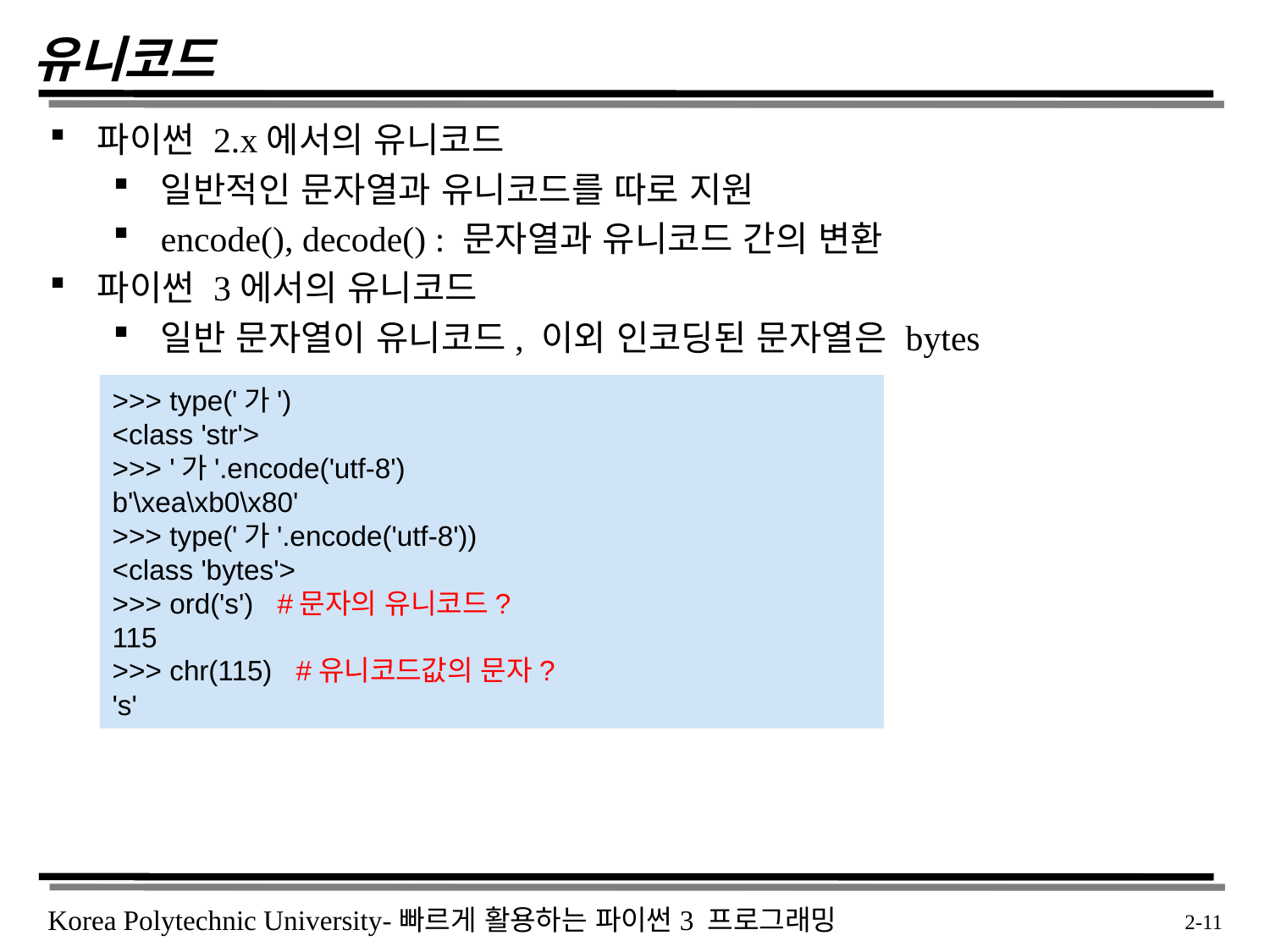

# 유니코드
파이썬 2.x에서의 유니코드
일반적인 문자열과 유니코드를 따로 지원
encode(), decode() : 문자열과 유니코드 간의 변환
파이썬 3에서의 유니코드
일반 문자열이 유니코드, 이외 인코딩된 문자열은 bytes

>>> type('가')
<class 'str'>
>>> '가'.encode('utf-8')
b'\xea\xb0\x80'
>>> type('가'.encode('utf-8'))
<class 'bytes'>
>>> ord('s')   #문자의 유니코드?
115
>>> chr(115)   #유니코드값의 문자?
's'
 2-11